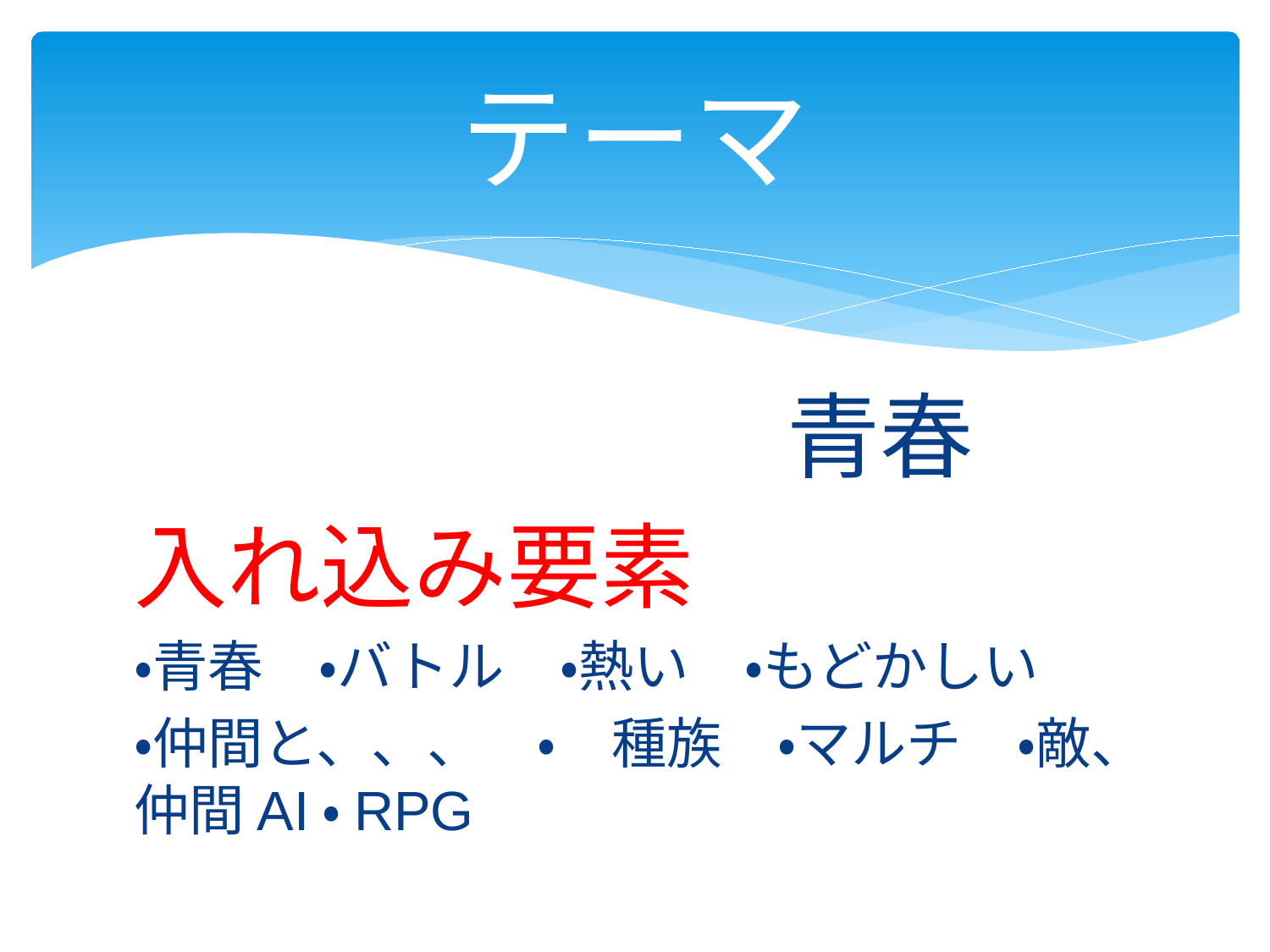

# テーマ
　　　　　　　青春
入れ込み要素
・青春　・バトル　・熱い　・もどかしい
・仲間と、、、　・　種族　・マルチ　・敵、仲間AI・RPG